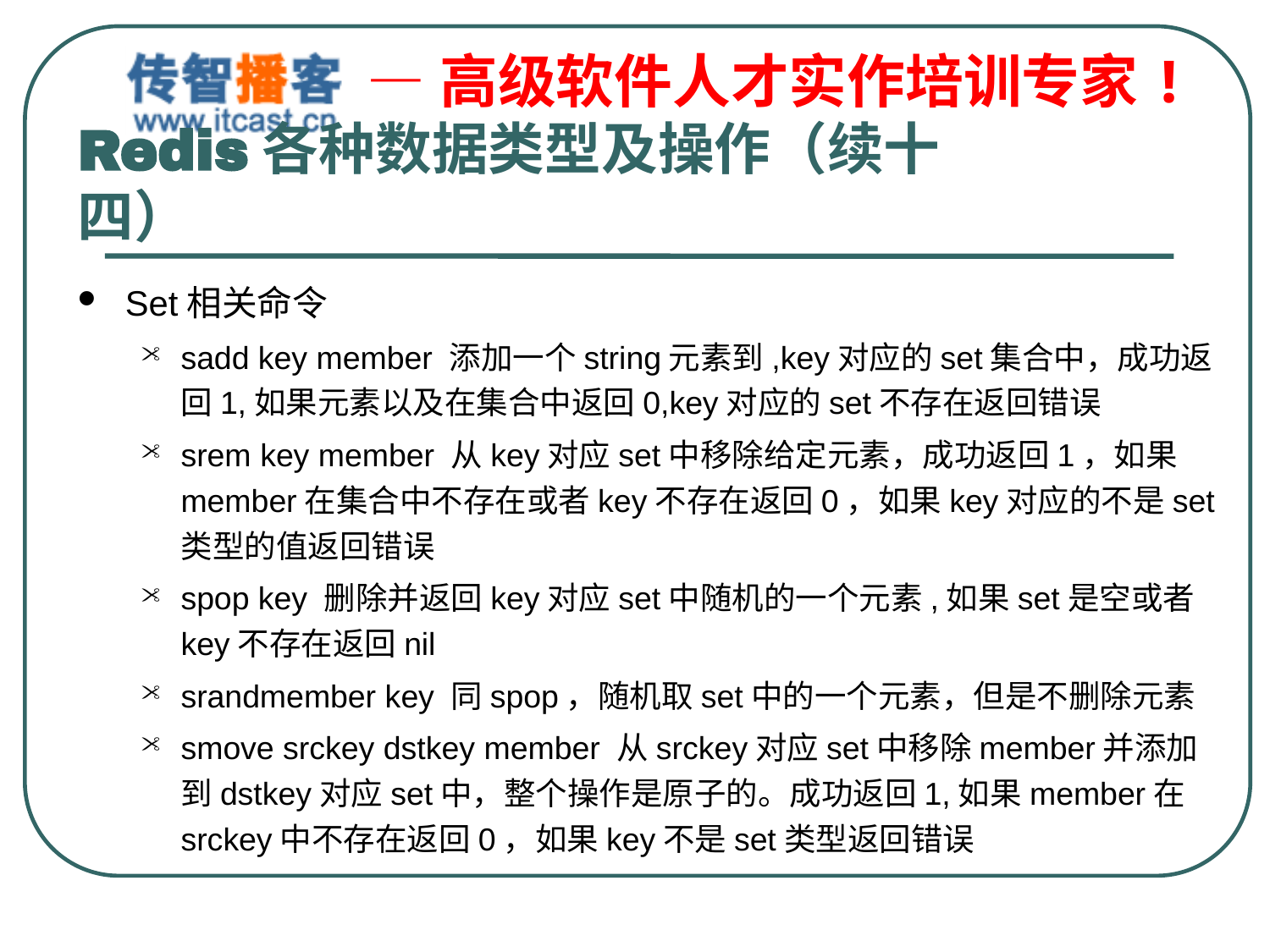

# Redis各种数据类型及操作（续十四）
Set相关命令
sadd key member 添加一个string元素到,key对应的set集合中，成功返回1,如果元素以及在集合中返回0,key对应的set不存在返回错误
srem key member 从key对应set中移除给定元素，成功返回1，如果member在集合中不存在或者key不存在返回0，如果key对应的不是set类型的值返回错误
spop key 删除并返回key对应set中随机的一个元素,如果set是空或者key不存在返回nil
srandmember key 同spop，随机取set中的一个元素，但是不删除元素
smove srckey dstkey member 从srckey对应set中移除member并添加到dstkey对应set中，整个操作是原子的。成功返回1,如果member在srckey中不存在返回0，如果key不是set类型返回错误